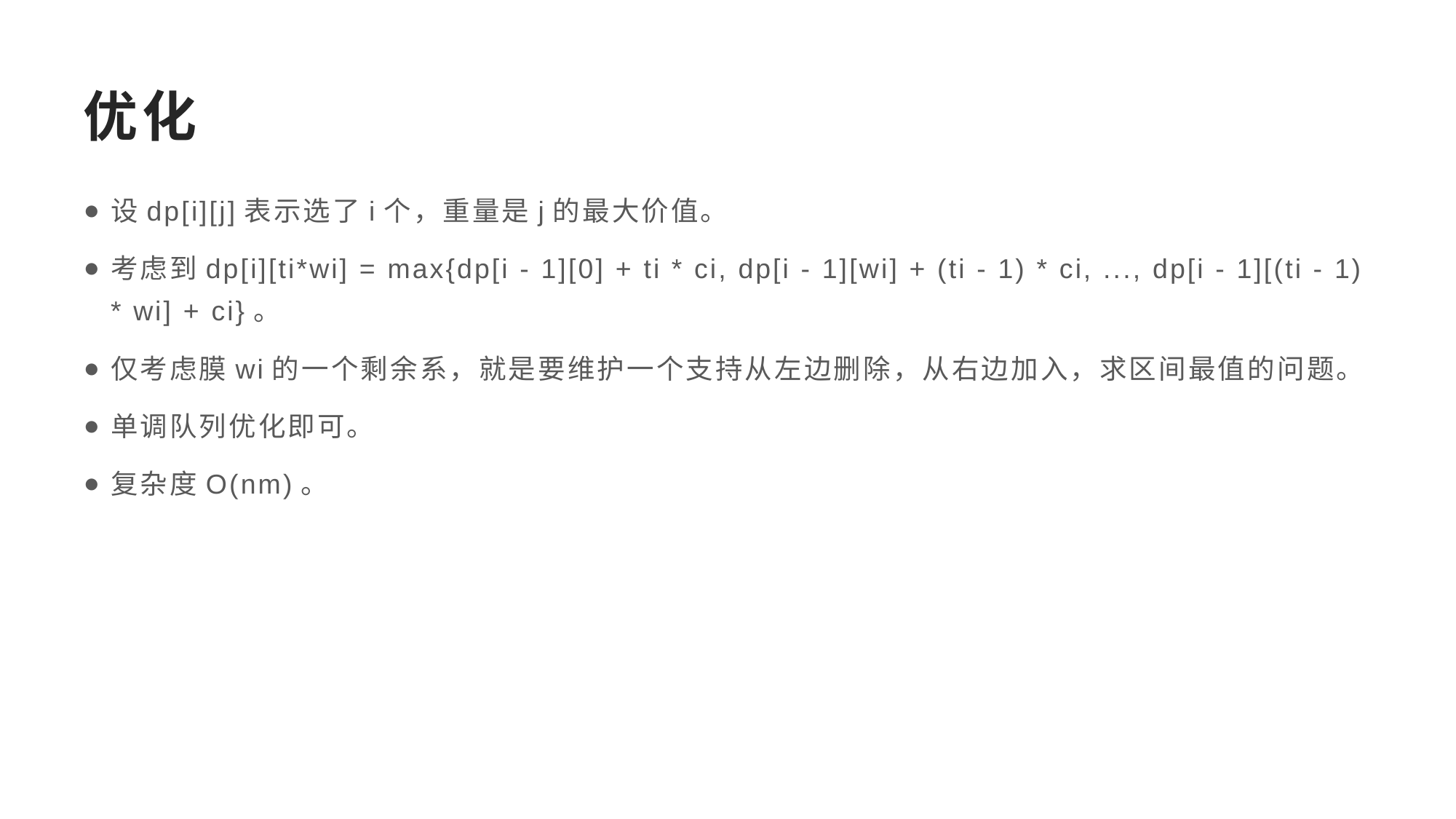

# 优化
设dp[i][j]表示选了i个，重量是j的最大价值。
考虑到dp[i][ti*wi] = max{dp[i - 1][0] + ti * ci, dp[i - 1][wi] + (ti - 1) * ci, ..., dp[i - 1][(ti - 1) * wi] + ci}。
仅考虑膜wi的一个剩余系，就是要维护一个支持从左边删除，从右边加入，求区间最值的问题。
单调队列优化即可。
复杂度O(nm)。